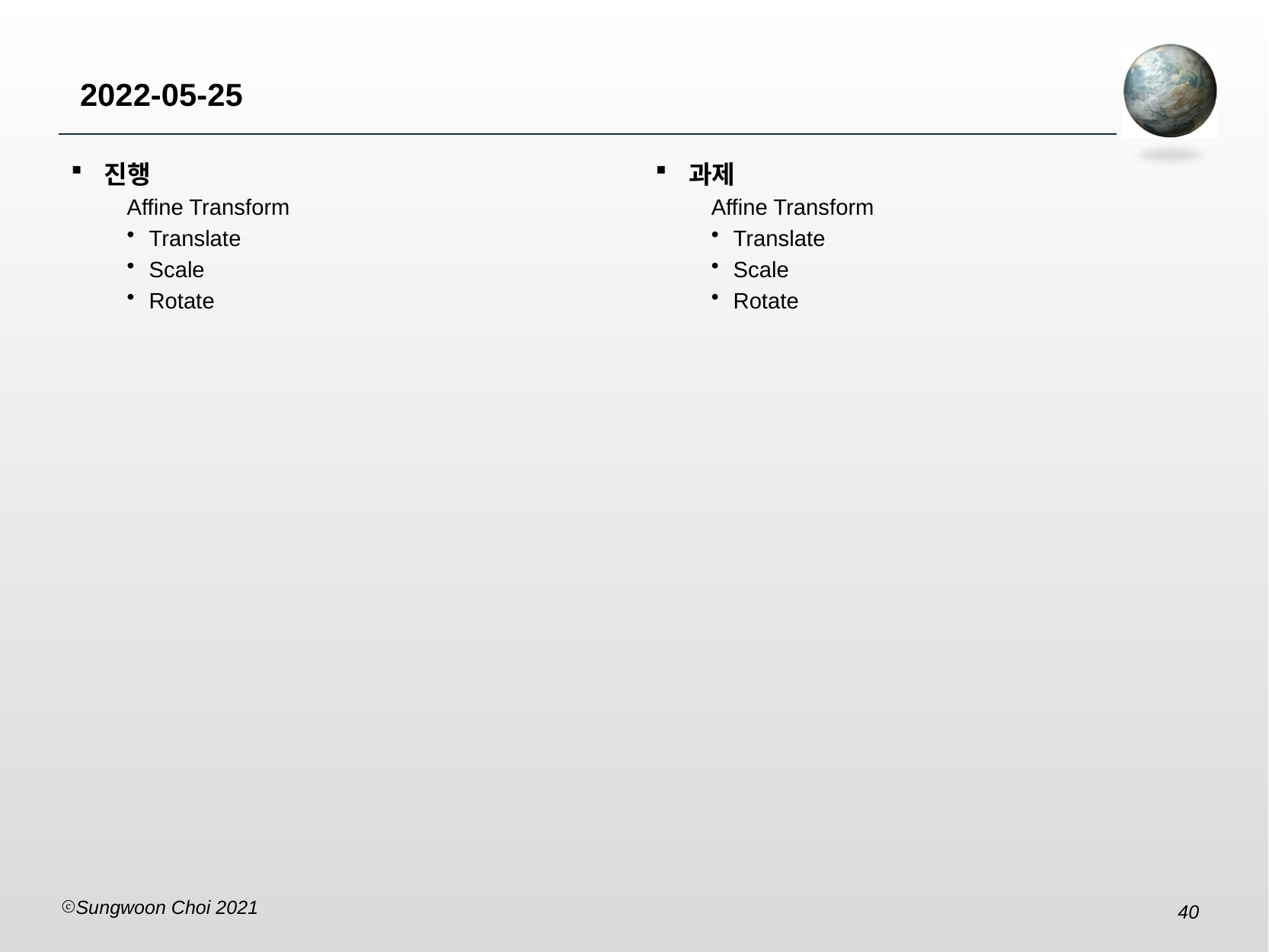

# 2022-05-25
진행
Affine Transform
Translate
Scale
Rotate
과제
Affine Transform
Translate
Scale
Rotate

Sungwoon Choi 2021
40